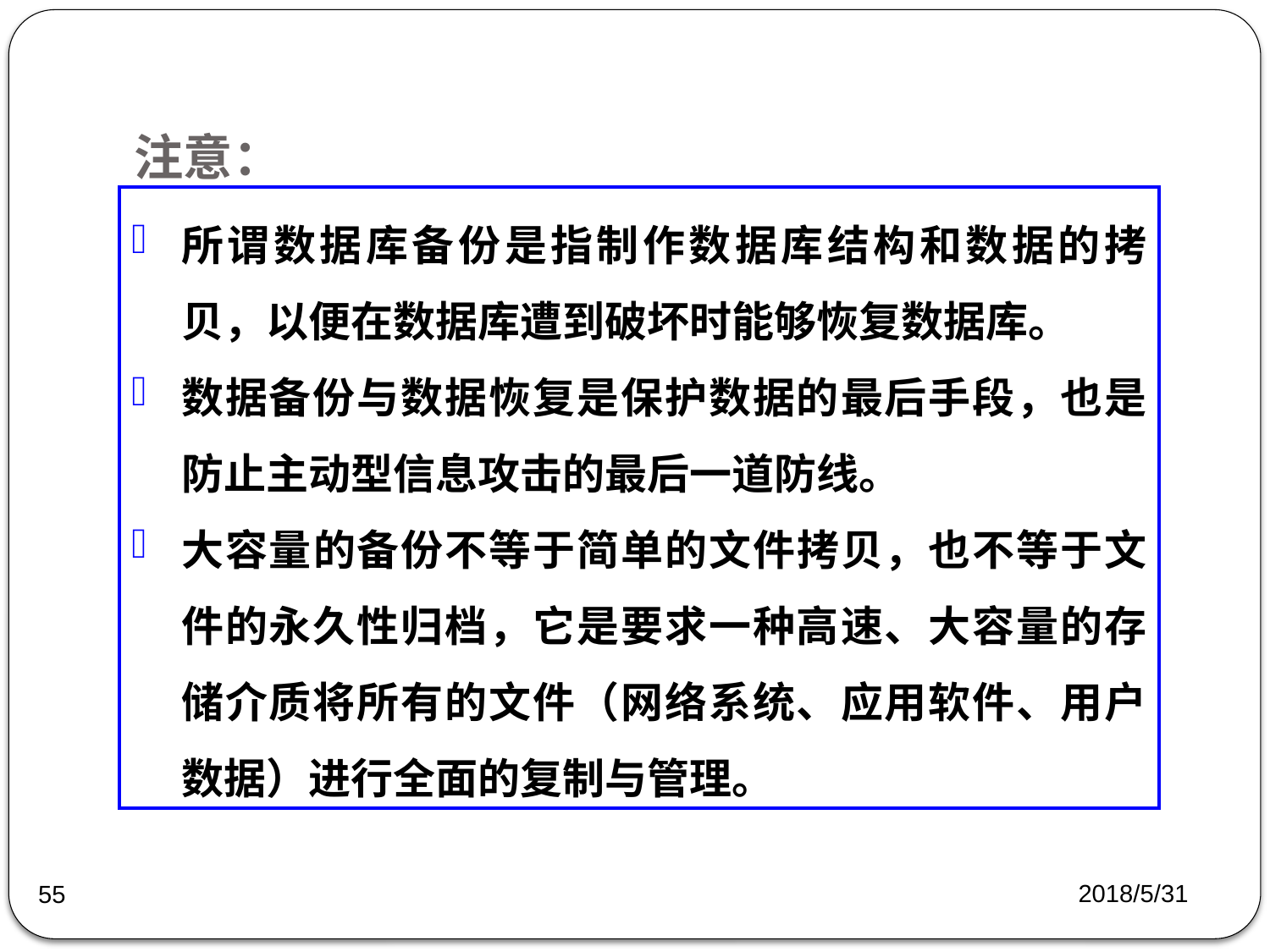

# 注意：
所谓数据库备份是指制作数据库结构和数据的拷贝，以便在数据库遭到破坏时能够恢复数据库。
数据备份与数据恢复是保护数据的最后手段，也是防止主动型信息攻击的最后一道防线。
大容量的备份不等于简单的文件拷贝，也不等于文件的永久性归档，它是要求一种高速、大容量的存储介质将所有的文件（网络系统、应用软件、用户数据）进行全面的复制与管理。
2018/5/31
55